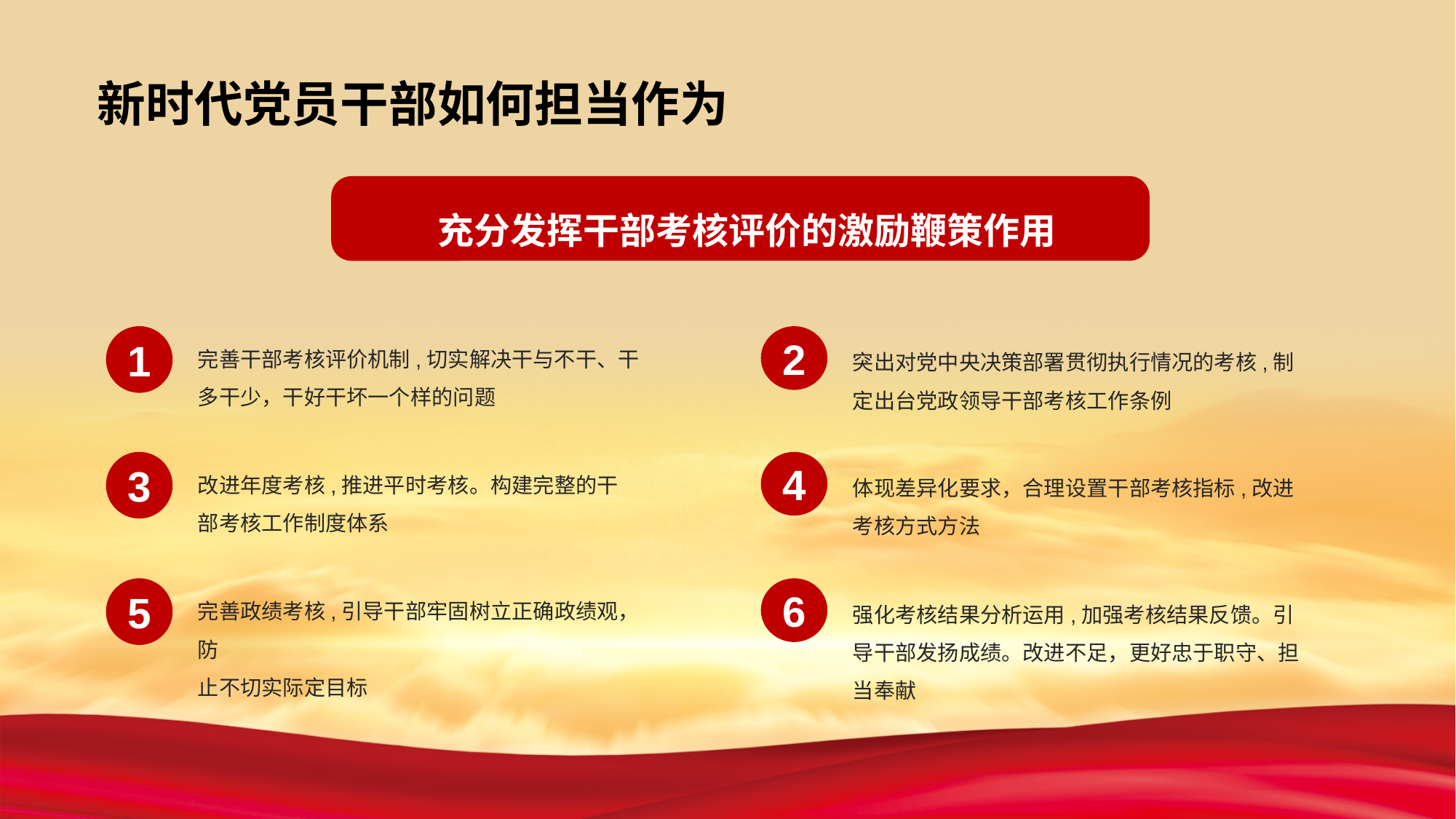

新时代党员干部如何担当作为

充分发挥干部考核评价的激励鞭策作用
1
2
完善干部考核评价机制,切实解决干与不干、干多干少，干好干坏一个样的问题
突出对党中央决策部署贯彻执行情况的考核,制定出台党政领导干部考核工作条例
3
4
改进年度考核,推进平时考核。构建完整的干
部考核工作制度体系
体现差异化要求，合理设置干部考核指标,改进考核方式方法
5
6
完善政绩考核,引导干部牢固树立正确政绩观，防
止不切实际定目标
强化考核结果分析运用,加强考核结果反馈。引导干部发扬成绩。改进不足，更好忠于职守、担当奉献